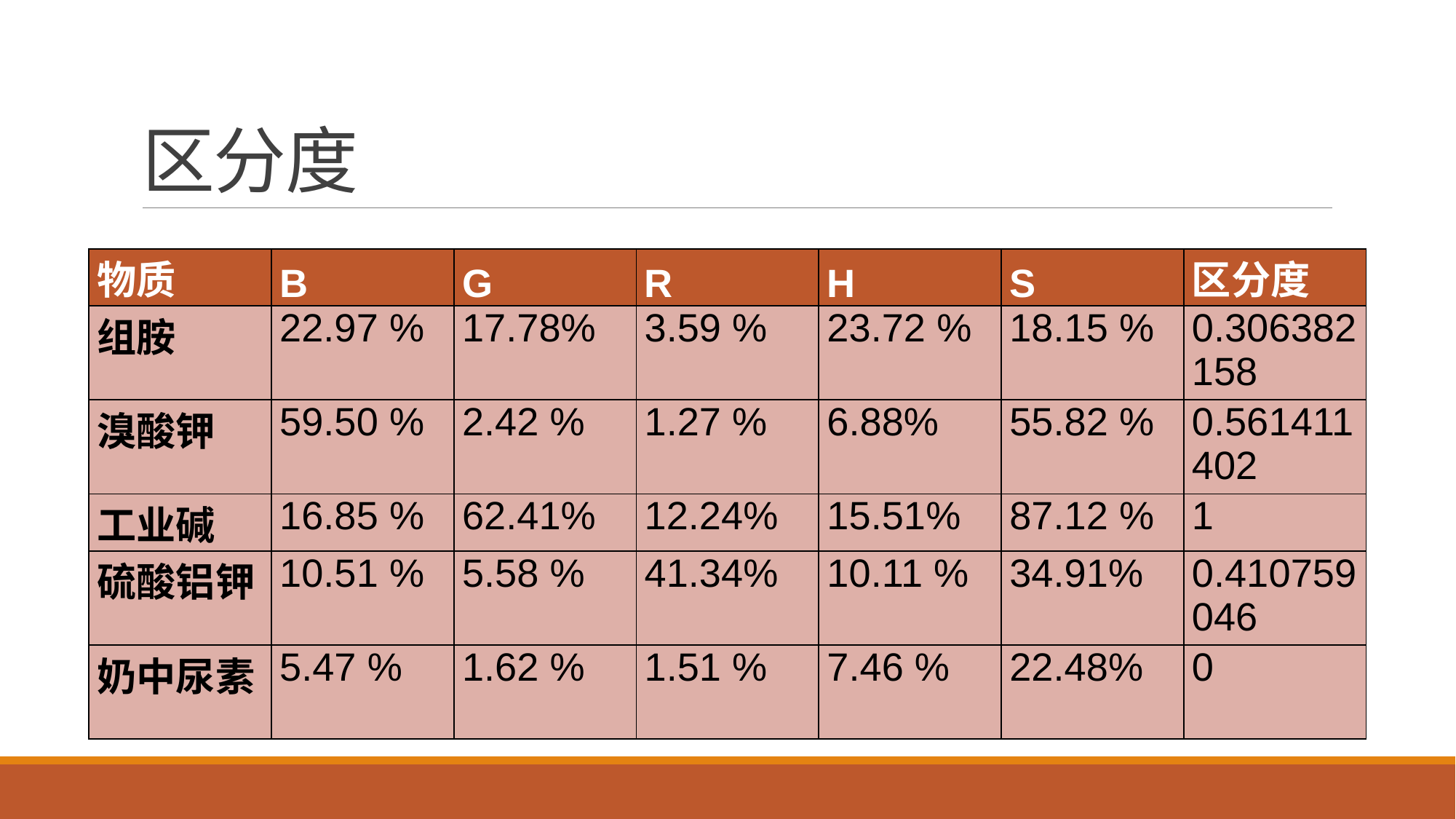

# 区分度
| 物质 | B | G | R | H | S | 区分度 |
| --- | --- | --- | --- | --- | --- | --- |
| 组胺 | 22.97 % | 17.78% | 3.59 % | 23.72 % | 18.15 % | 0.306382158 |
| 溴酸钾 | 59.50 % | 2.42 % | 1.27 % | 6.88% | 55.82 % | 0.561411402 |
| 工业碱 | 16.85 % | 62.41% | 12.24% | 15.51% | 87.12 % | 1 |
| 硫酸铝钾 | 10.51 % | 5.58 % | 41.34% | 10.11 % | 34.91% | 0.410759046 |
| 奶中尿素 | 5.47 % | 1.62 % | 1.51 % | 7.46 % | 22.48% | 0 |